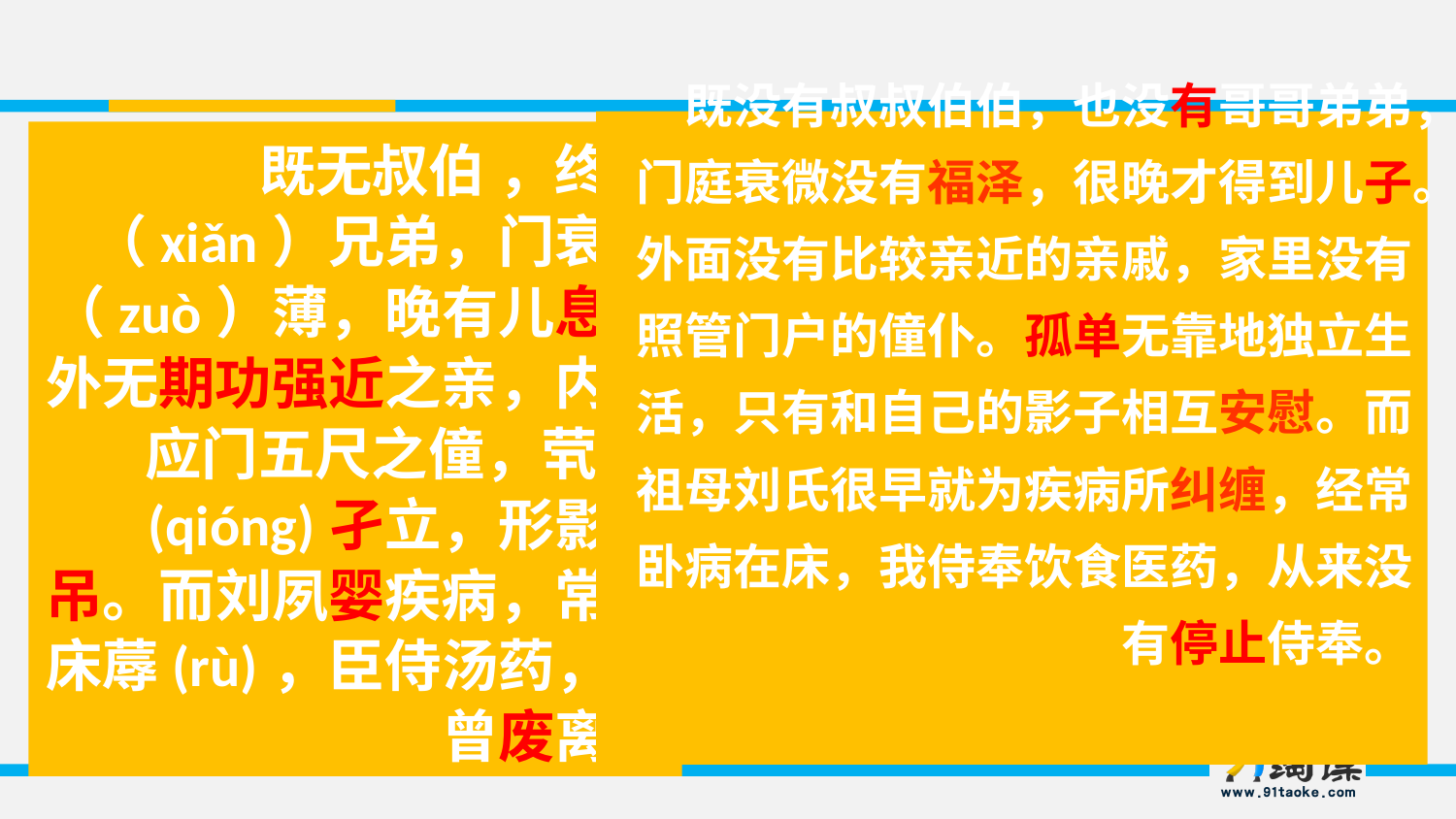

既没有叔叔伯伯，也没有哥哥弟弟，门庭衰微没有福泽，很晚才得到儿子。外面没有比较亲近的亲戚，家里没有照管门户的僮仆。孤单无靠地独立生活，只有和自己的影子相互安慰。而祖母刘氏很早就为疾病所纠缠，经常卧病在床，我侍奉饮食医药，从来没有停止侍奉。

既无叔伯 ，终鲜（xiǎn）兄弟，门衰祚（zuò）薄，晚有儿息。外无期功强近之亲，内无应门五尺之僮，茕茕(qióng)孑立，形影相吊。而刘夙婴疾病，常在床蓐(rù)，臣侍汤药，未曾废离。